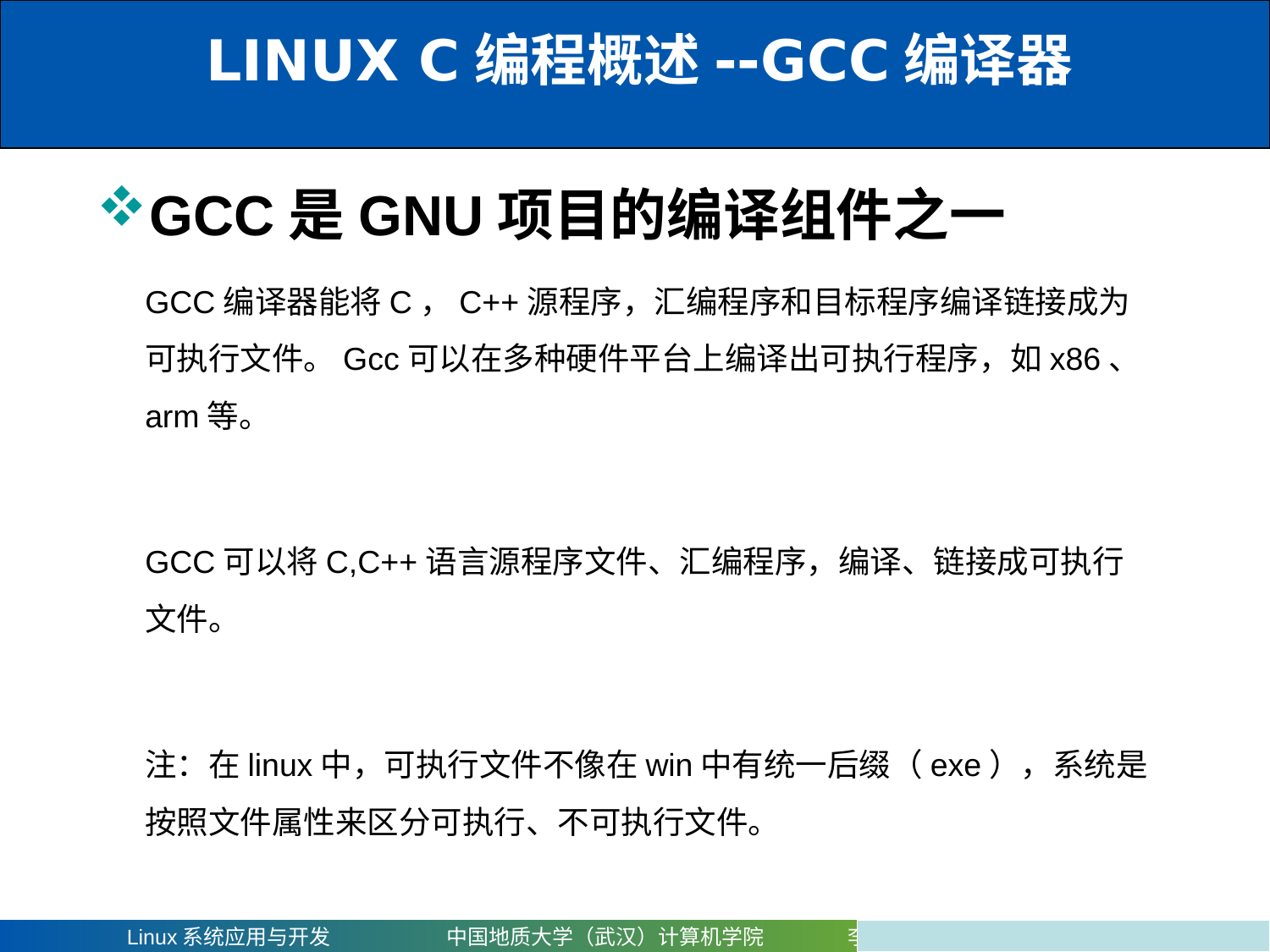

LINUX C编程概述--GCC编译器

GCC是GNU项目的编译组件之一
	GCC编译器能将C，C++源程序，汇编程序和目标程序编译链接成为可执行文件。Gcc可以在多种硬件平台上编译出可执行程序，如x86、arm等。

	GCC可以将C,C++语言源程序文件、汇编程序，编译、链接成可执行文件。

	注：在linux中，可执行文件不像在win中有统一后缀（exe），系统是按照文件属性来区分可执行、不可执行文件。